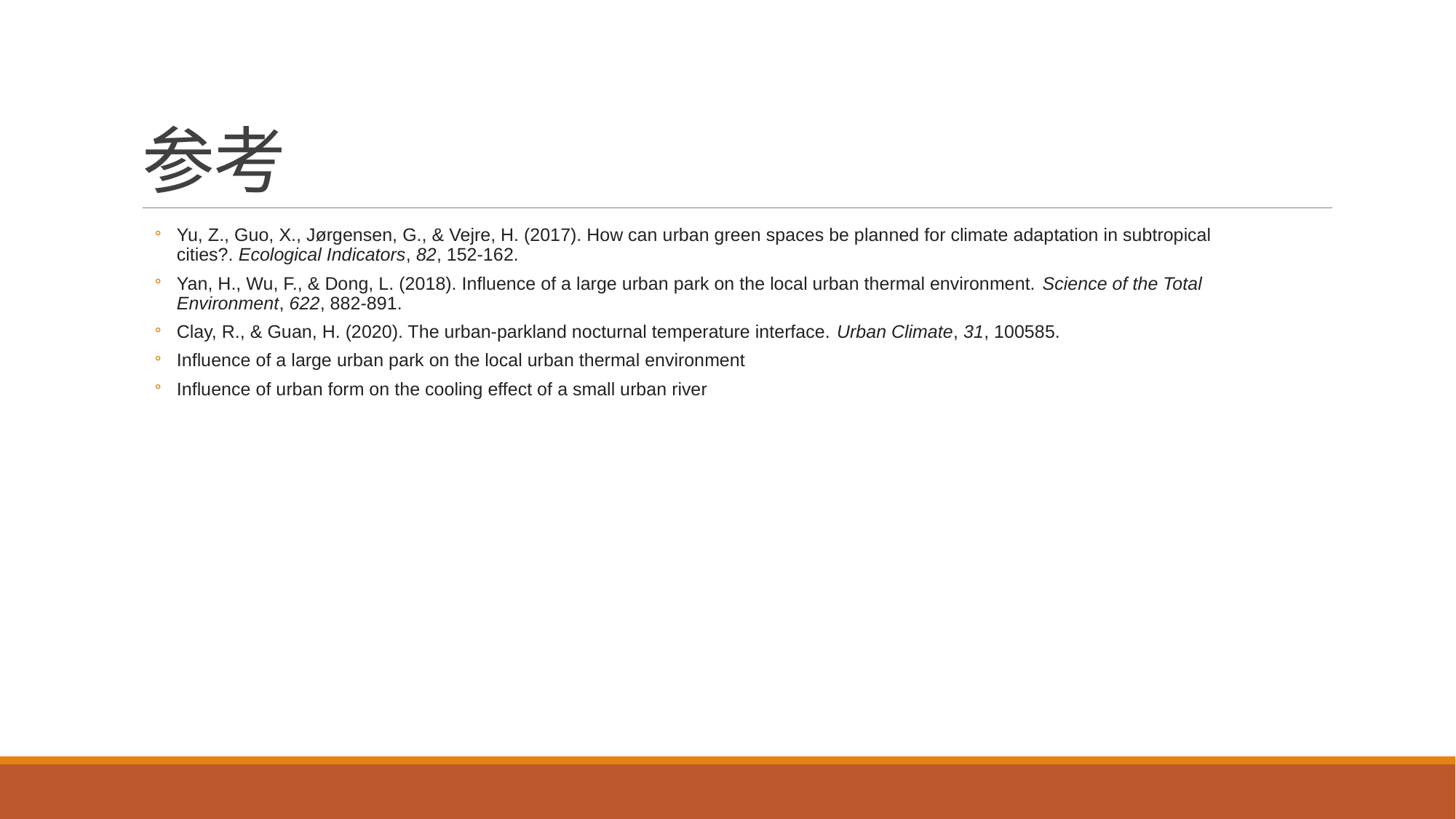

# 参考
Yu, Z., Guo, X., Jørgensen, G., & Vejre, H. (2017). How can urban green spaces be planned for climate adaptation in subtropical cities?. Ecological Indicators, 82, 152-162.
Yan, H., Wu, F., & Dong, L. (2018). Influence of a large urban park on the local urban thermal environment. Science of the Total Environment, 622, 882-891.
Clay, R., & Guan, H. (2020). The urban-parkland nocturnal temperature interface. Urban Climate, 31, 100585.
Influence of a large urban park on the local urban thermal environment
Influence of urban form on the cooling effect of a small urban river